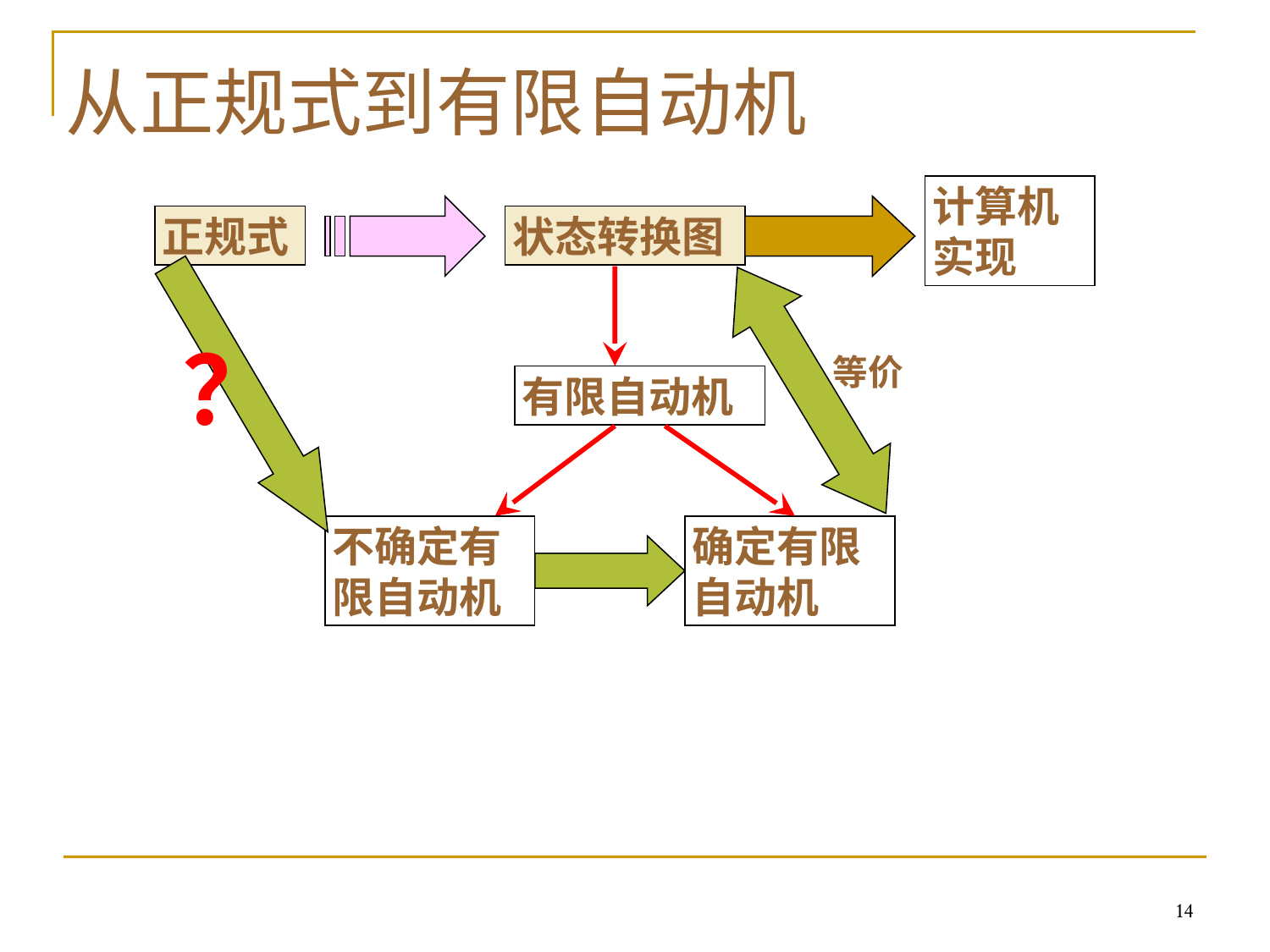

# 从正规式到有限自动机
计算机实现

正规式
状态转换图

？
等价

有限自动机

不确定有限自动机
确定有限自动机

14